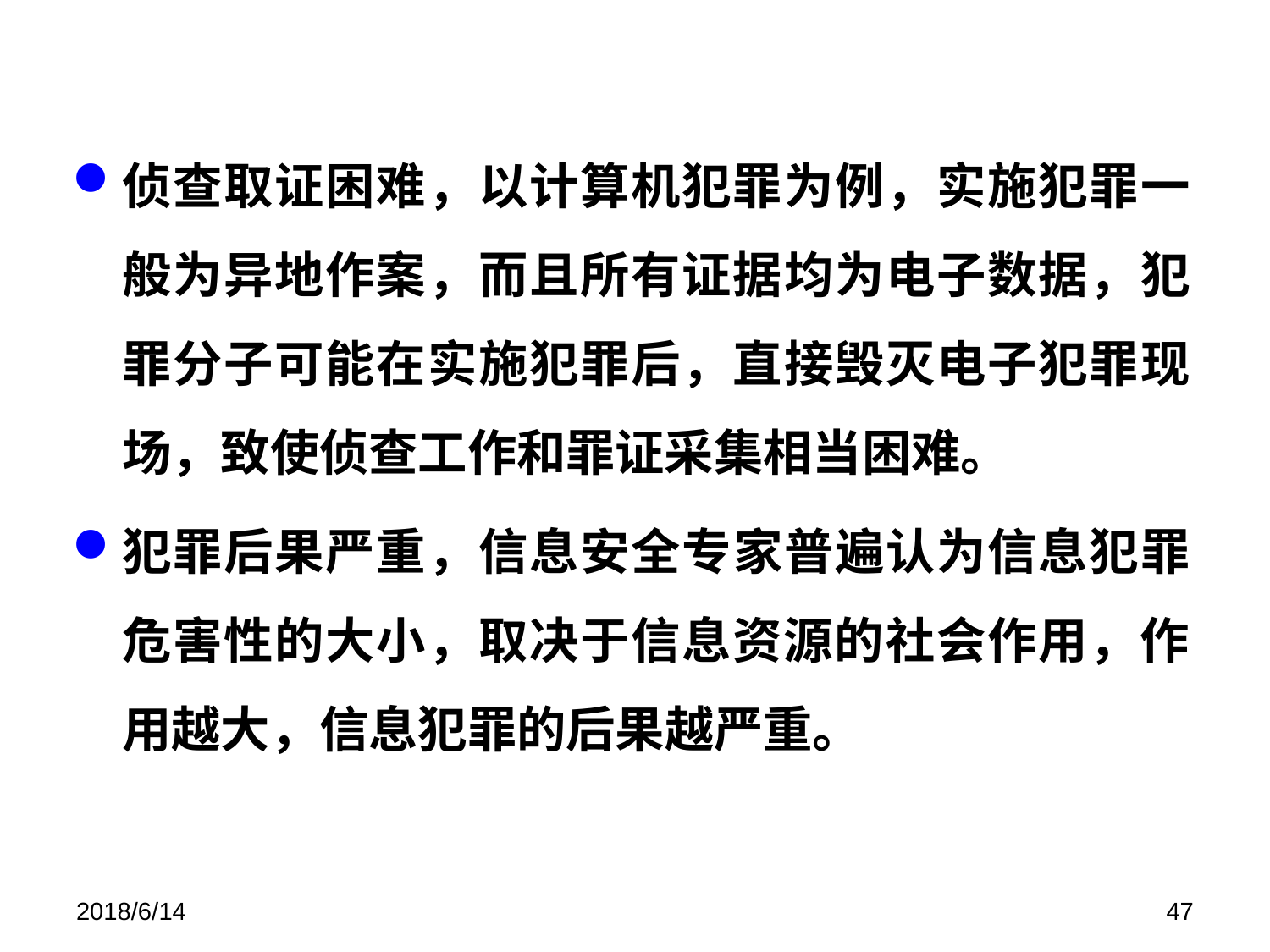

#
侦查取证困难，以计算机犯罪为例，实施犯罪一般为异地作案，而且所有证据均为电子数据，犯罪分子可能在实施犯罪后，直接毁灭电子犯罪现场，致使侦查工作和罪证采集相当困难。
犯罪后果严重，信息安全专家普遍认为信息犯罪危害性的大小，取决于信息资源的社会作用，作用越大，信息犯罪的后果越严重。

2018/6/14
47